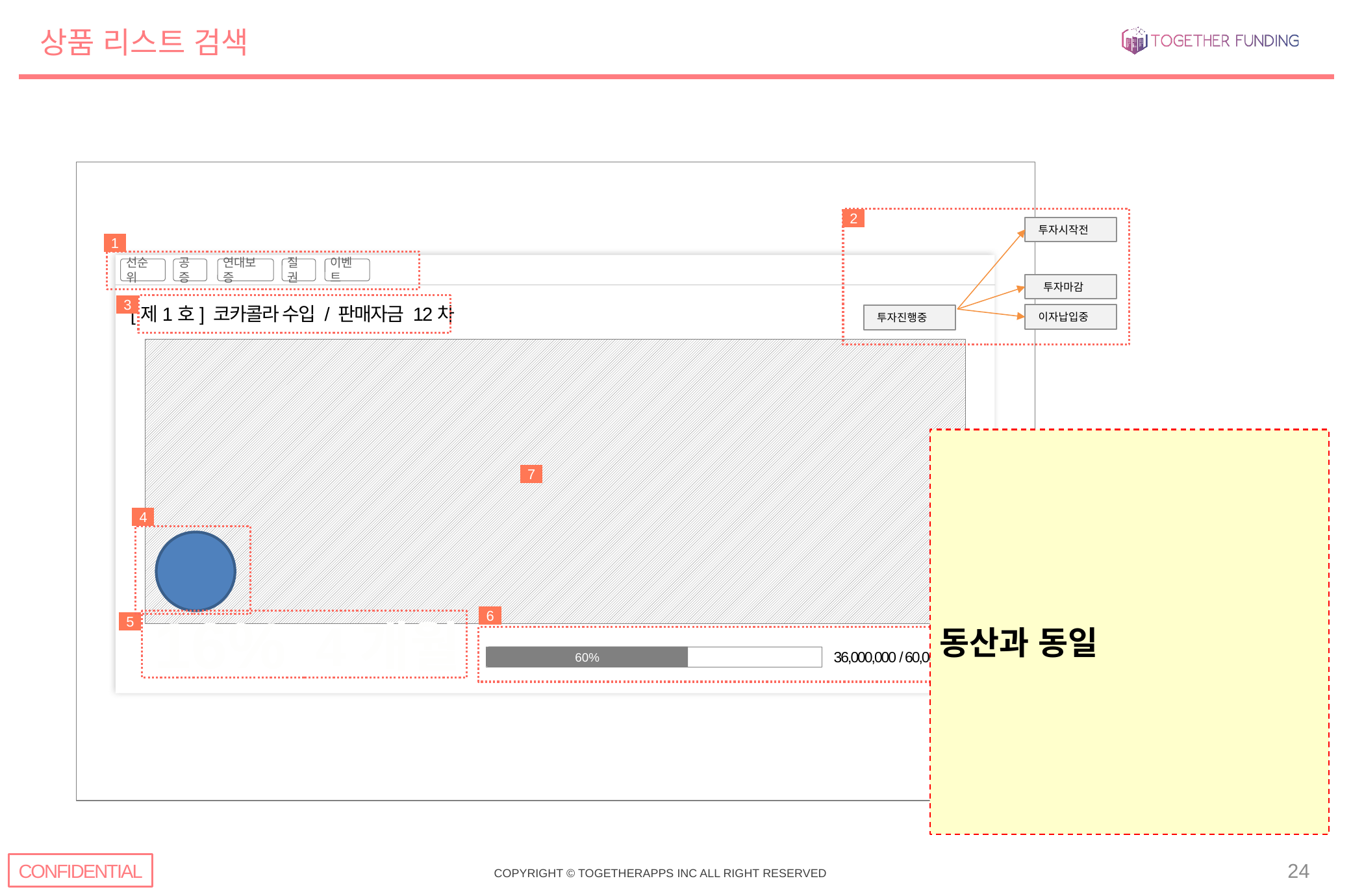

# 상품 리스트 검색

2

투자시작전
1

선순위
공증
연대보증
질권
이벤트
투자마감
3

[제1호] 코카콜라 수입 / 판매자금 12차
이자납입중
투자진행중

동산과 동일
7

4

16%
6

5

4개월

36,000,000 / 60,000,000
60%

24